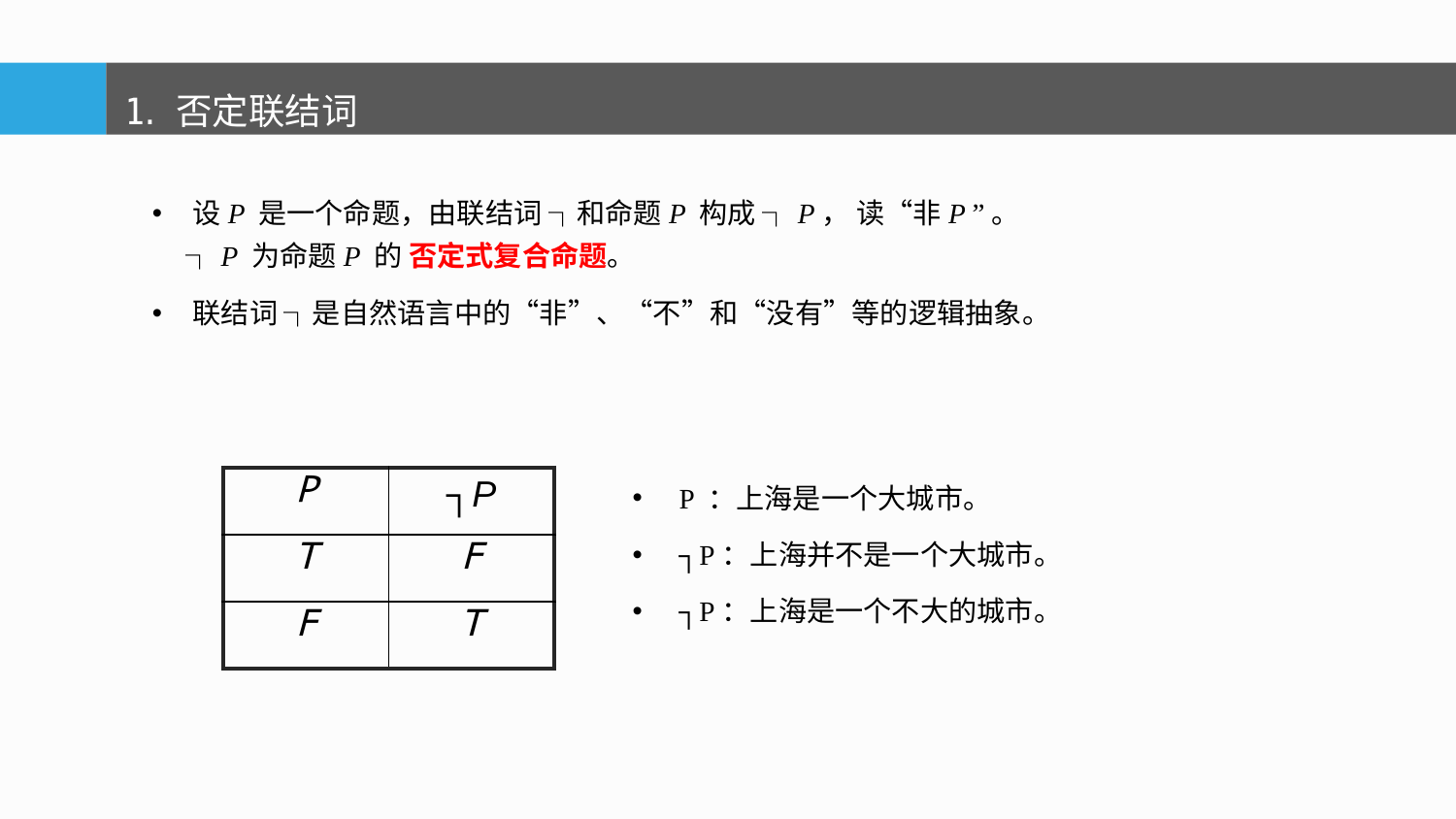

1. 否定联结词

 设P 是一个命题，由联结词 ┐和命题P 构成 ┐P， 读“非P ”。
 ┐P 为命题P 的 否定式复合命题。
 联结词 ┐是自然语言中的“非”、“不”和“没有”等的逻辑抽象。
 P ：上海是一个大城市。
 ┐P：上海并不是一个大城市。
 ┐P：上海是一个不大的城市。
| P | ┐P |
| --- | --- |
| T | F |
| F | T |